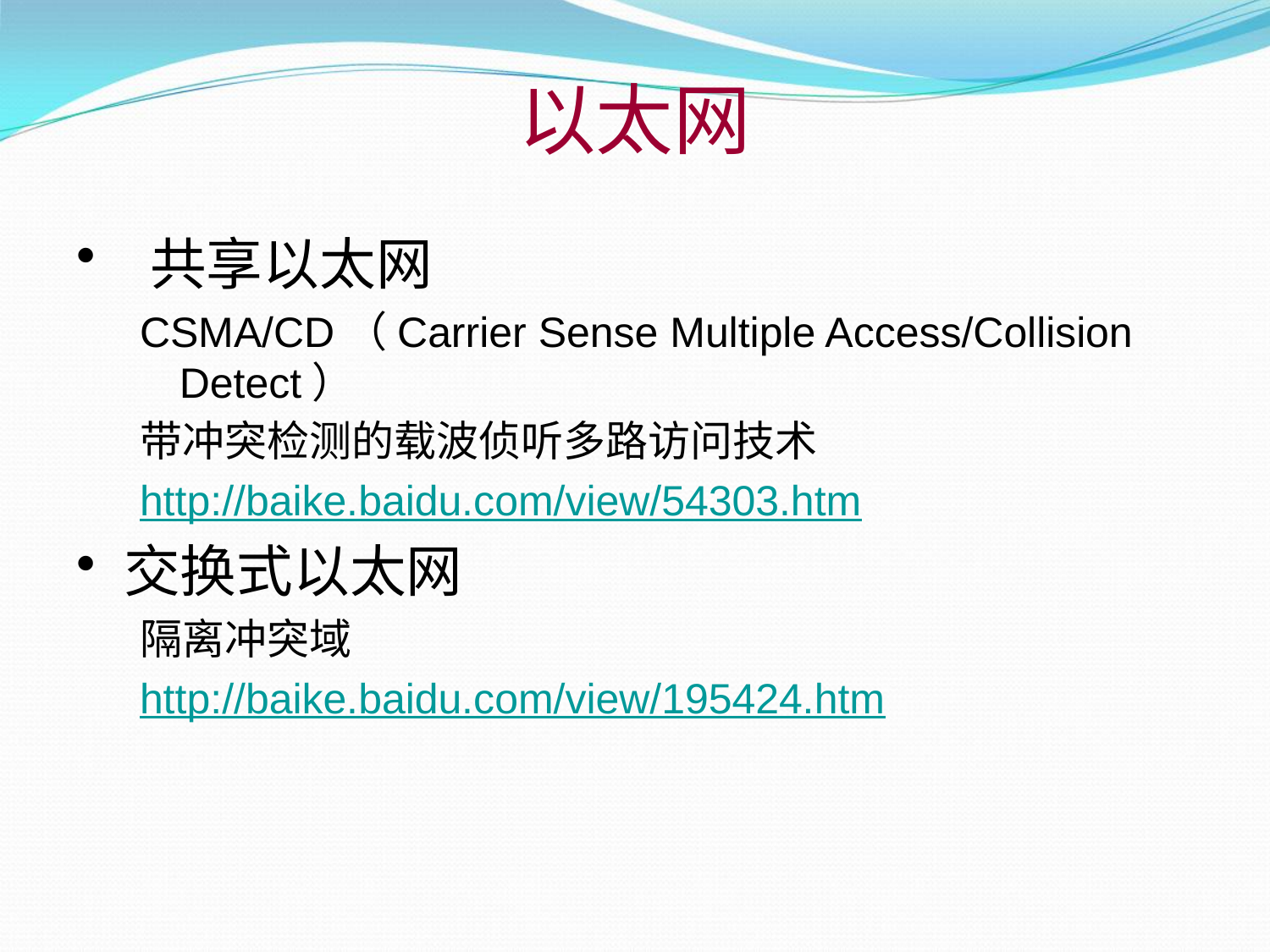

# 以太网
 共享以太网
CSMA/CD（Carrier Sense Multiple Access/Collision Detect）
带冲突检测的载波侦听多路访问技术
http://baike.baidu.com/view/54303.htm
交换式以太网
隔离冲突域
http://baike.baidu.com/view/195424.htm